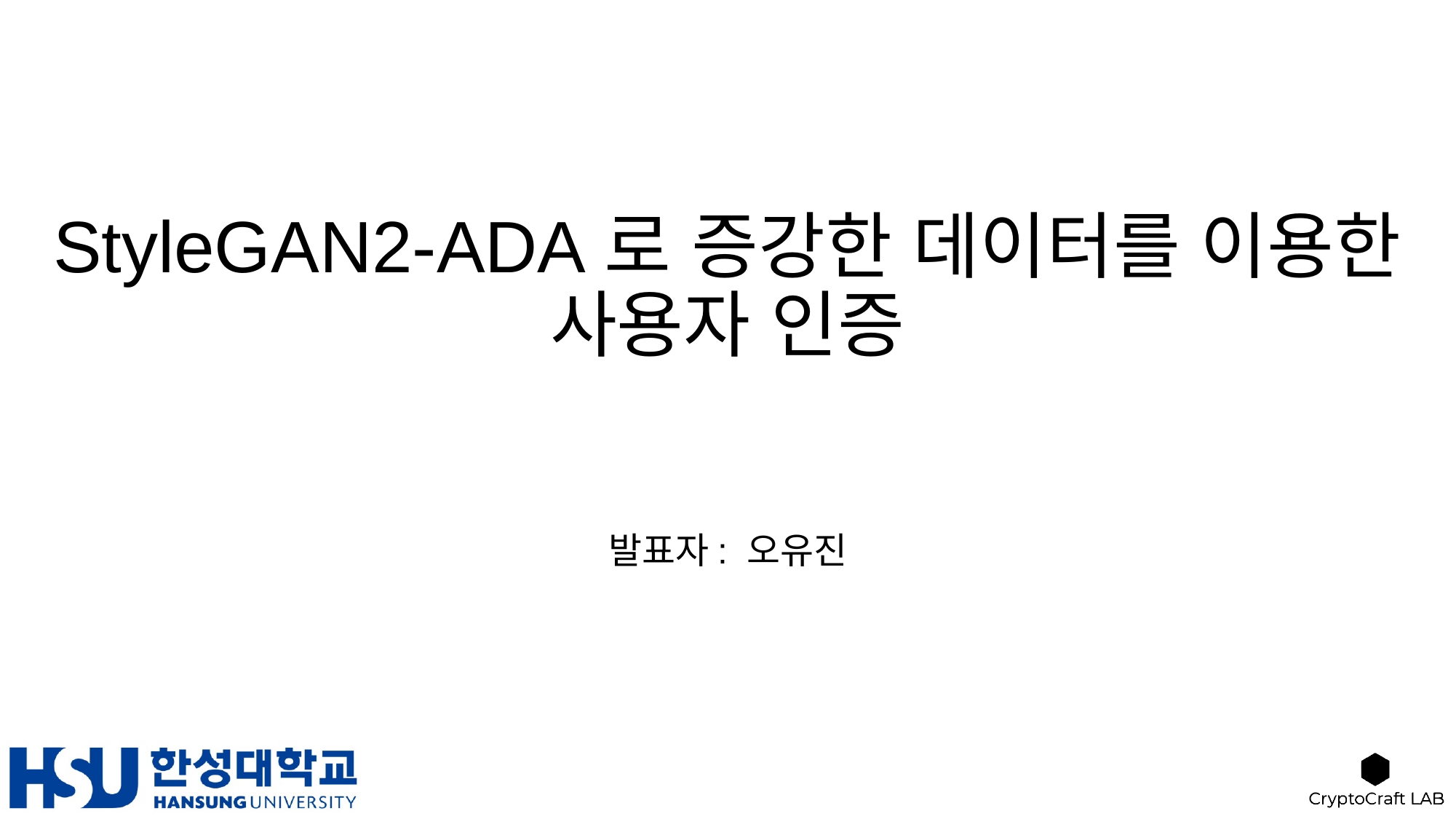

# StyleGAN2-ADA로 증강한 데이터를 이용한 사용자 인증
발표자: 오유진